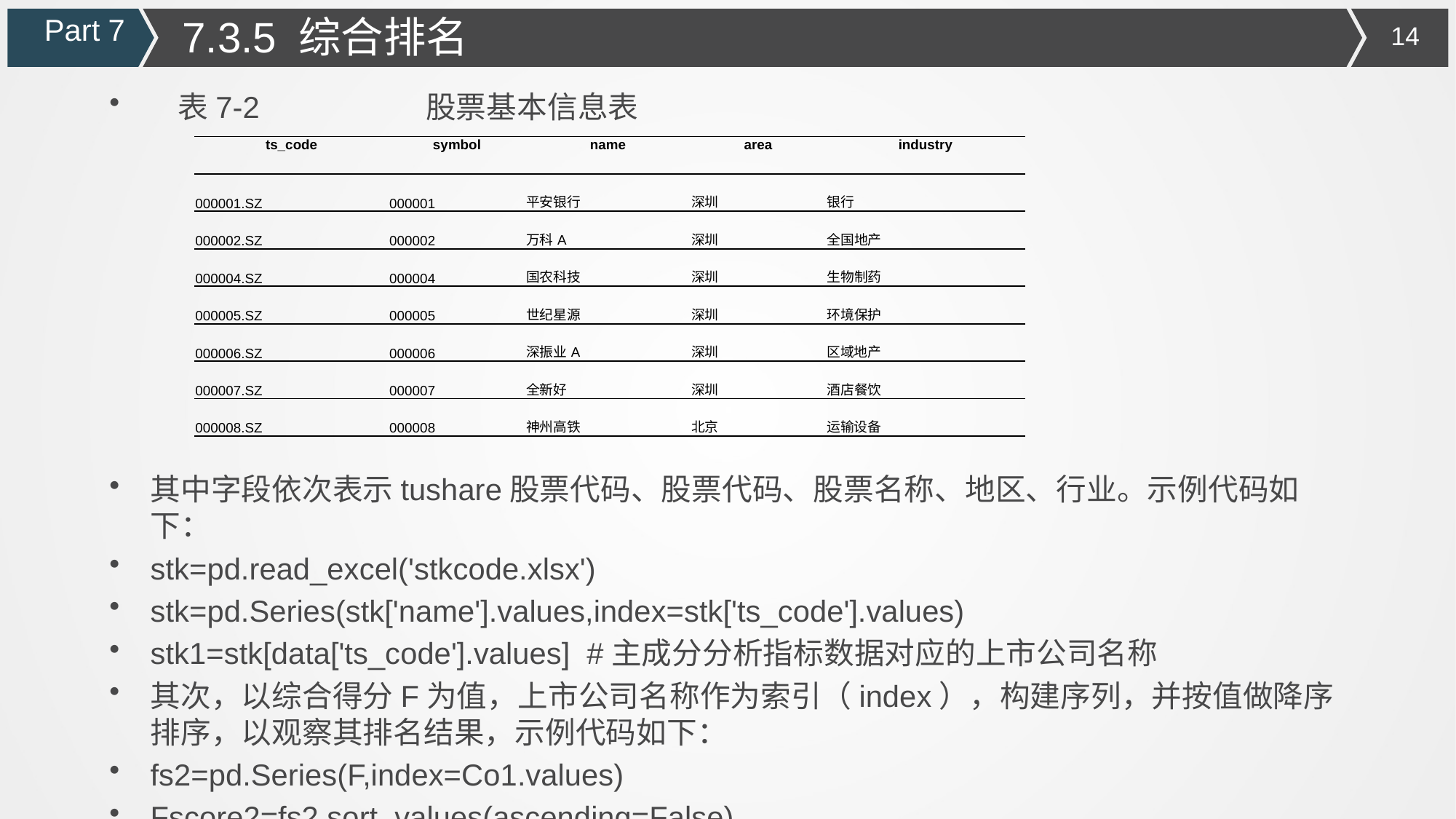

7.3.5 综合排名
Part 7
   表7-2	                   股票基本信息表

其中字段依次表示tushare股票代码、股票代码、股票名称、地区、行业。示例代码如下：
stk=pd.read_excel('stkcode.xlsx')
stk=pd.Series(stk['name'].values,index=stk['ts_code'].values)
stk1=stk[data['ts_code'].values]  #主成分分析指标数据对应的上市公司名称
其次，以综合得分F为值，上市公司名称作为索引（index），构建序列，并按值做降序排序，以观察其排名结果，示例代码如下：
fs2=pd.Series(F,index=Co1.values)
Fscore2=fs2.sort_values(ascending=False)
| ts\_code | symbol | name | area | industry |
| --- | --- | --- | --- | --- |
| 000001.SZ | 000001 | 平安银行 | 深圳 | 银行 |
| 000002.SZ | 000002 | 万科A | 深圳 | 全国地产 |
| 000004.SZ | 000004 | 国农科技 | 深圳 | 生物制药 |
| 000005.SZ | 000005 | 世纪星源 | 深圳 | 环境保护 |
| 000006.SZ | 000006 | 深振业A | 深圳 | 区域地产 |
| 000007.SZ | 000007 | 全新好 | 深圳 | 酒店餐饮 |
| 000008.SZ | 000008 | 神州高铁 | 北京 | 运输设备 |